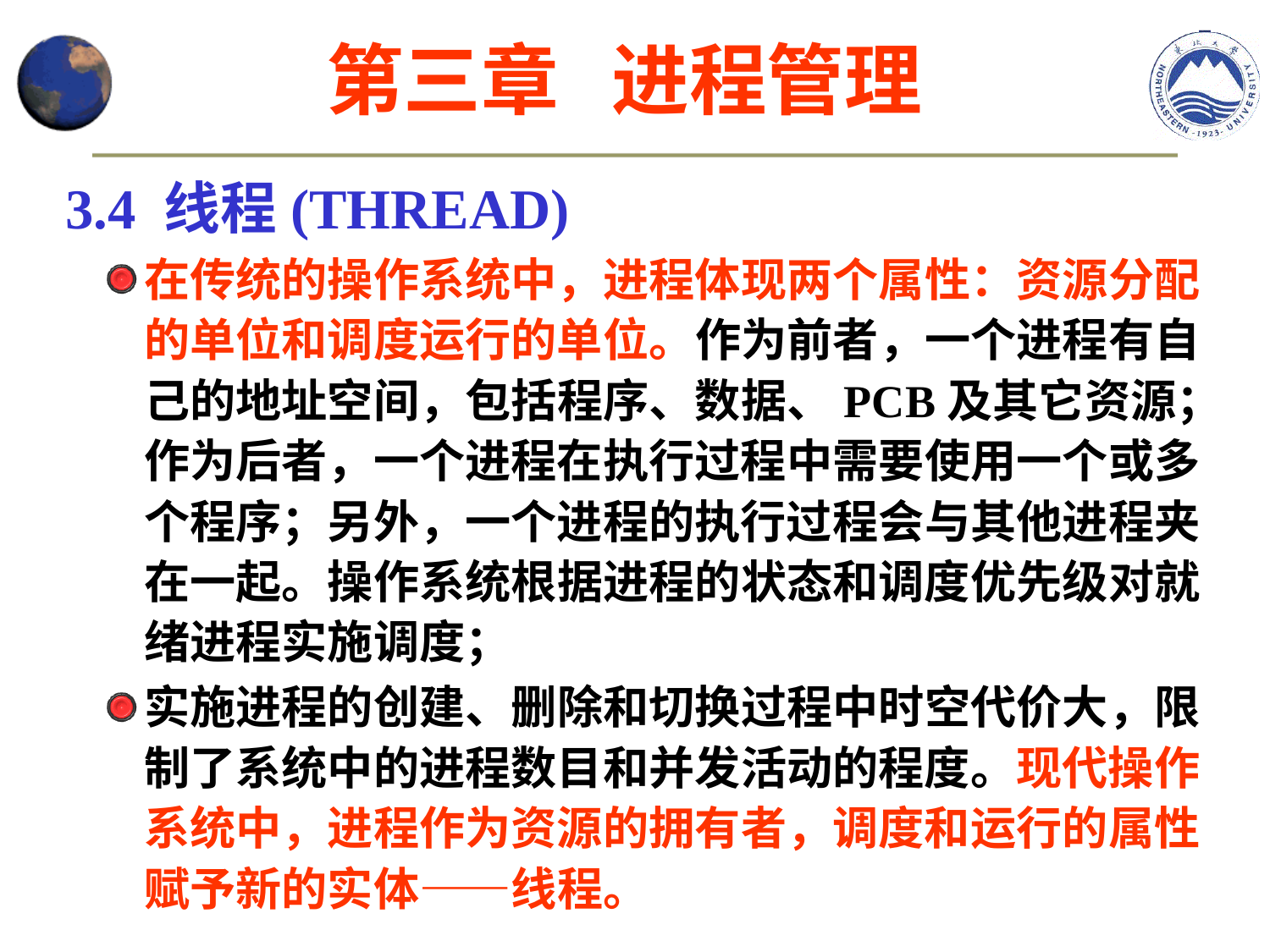

第三章   进程管理
3.4 线程(THREAD)
在传统的操作系统中，进程体现两个属性：资源分配的单位和调度运行的单位。作为前者，一个进程有自己的地址空间，包括程序、数据、PCB及其它资源；作为后者，一个进程在执行过程中需要使用一个或多个程序；另外，一个进程的执行过程会与其他进程夹在一起。操作系统根据进程的状态和调度优先级对就绪进程实施调度；
实施进程的创建、删除和切换过程中时空代价大，限制了系统中的进程数目和并发活动的程度。现代操作系统中，进程作为资源的拥有者，调度和运行的属性赋予新的实体——线程。